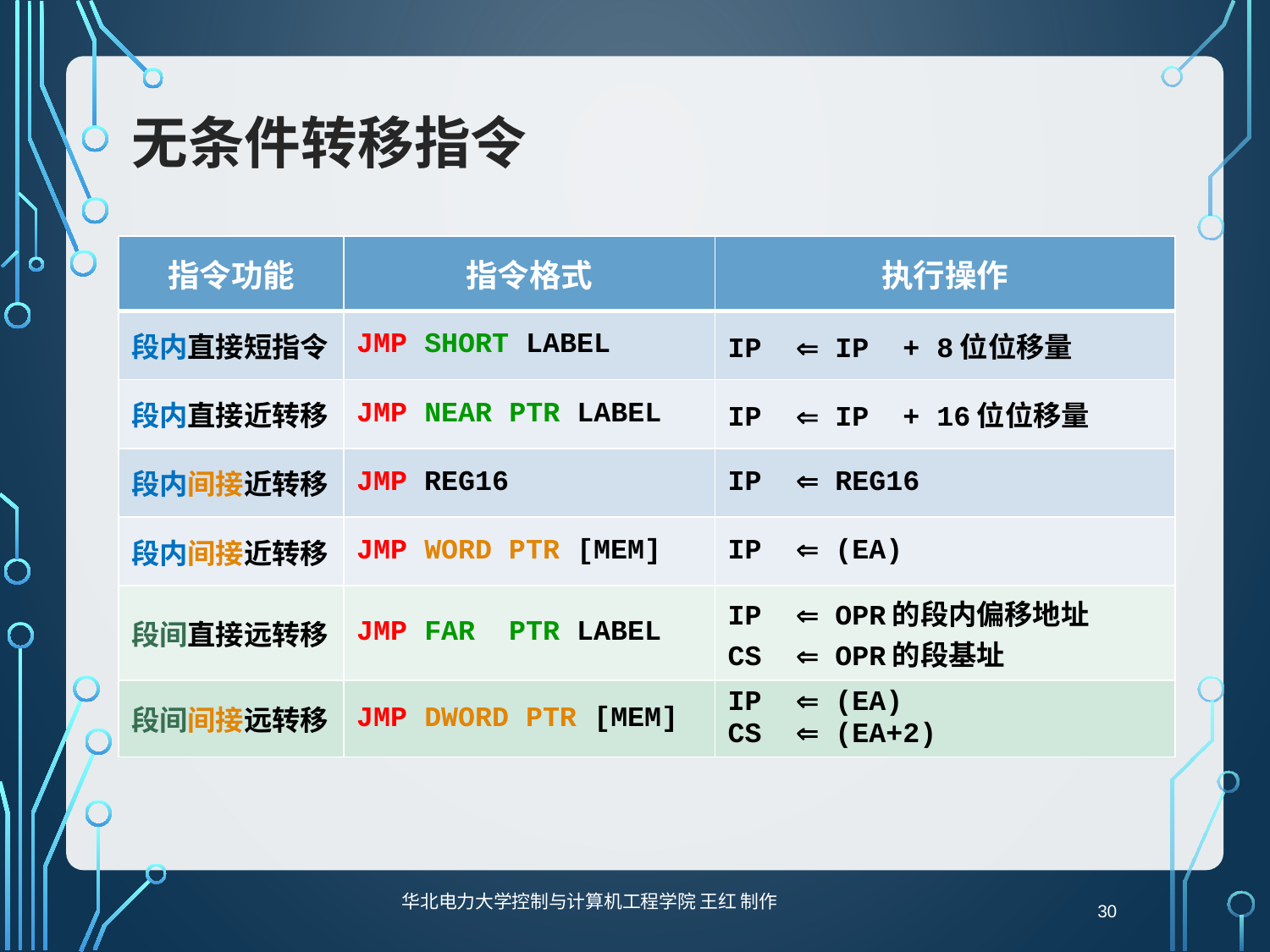

# 无条件转移指令
| 指令功能 | 指令格式 | 执行操作 |
| --- | --- | --- |
| 段内直接短指令 | JMP SHORT LABEL | IP ⇐ IP + 8位位移量 |
| 段内直接近转移 | JMP NEAR PTR LABEL | IP ⇐ IP + 16位位移量 |
| 段内间接近转移 | JMP REG16 | IP ⇐ REG16 |
| 段内间接近转移 | JMP WORD PTR [MEM] | IP ⇐ (EA) |
| 段间直接远转移 | JMP FAR PTR LABEL | IP ⇐ OPR的段内偏移地址 CS ⇐ OPR的段基址 |
| 段间间接远转移 | JMP DWORD PTR [MEM] | IP ⇐ (EA) CS ⇐ (EA+2) |

华北电力大学控制与计算机工程学院 王红 制作
30